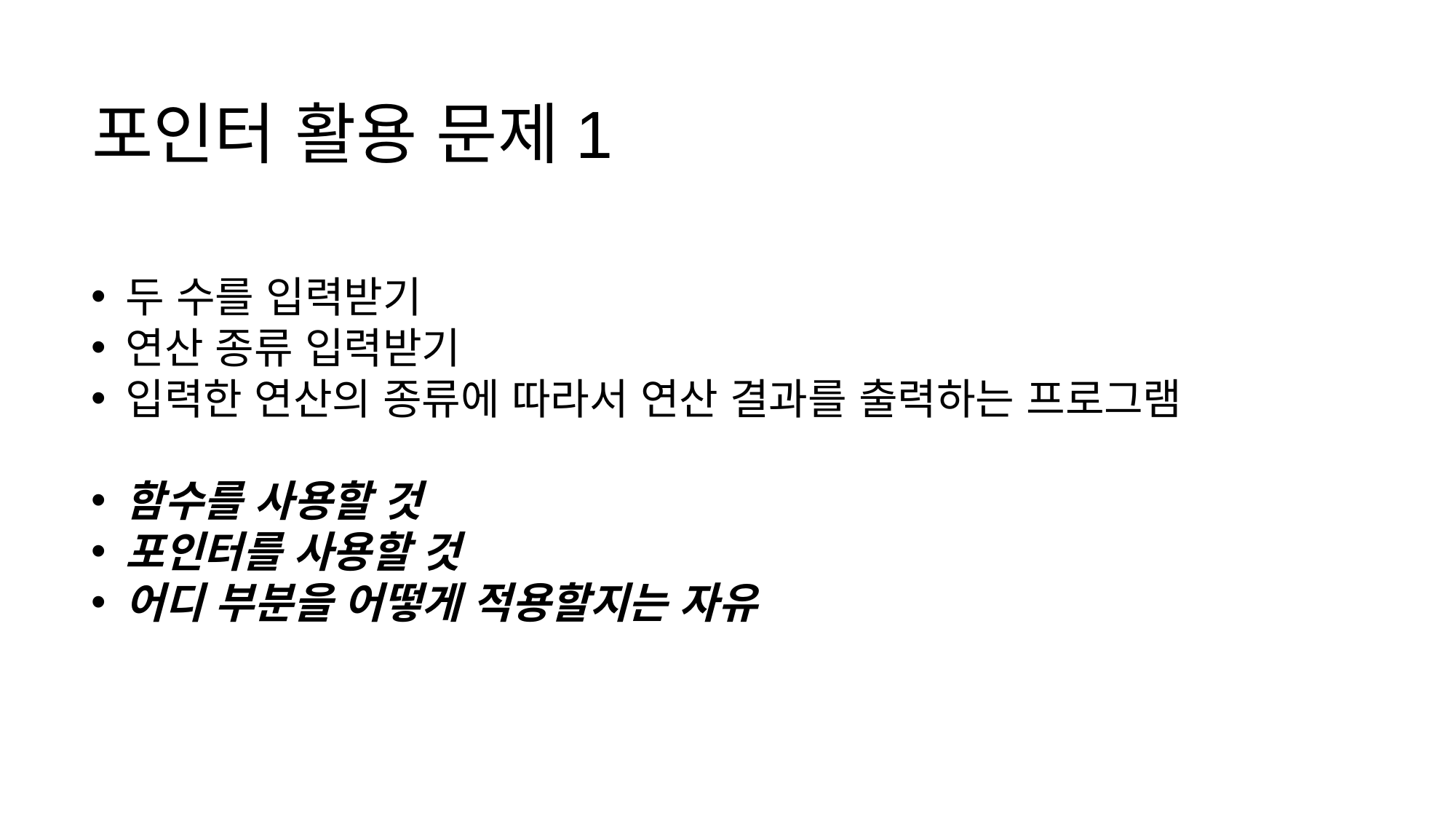

# 포인터 활용 문제1
두 수를 입력받기
연산 종류 입력받기
입력한 연산의 종류에 따라서 연산 결과를 출력하는 프로그램

함수를 사용할 것
포인터를 사용할 것
어디 부분을 어떻게 적용할지는 자유